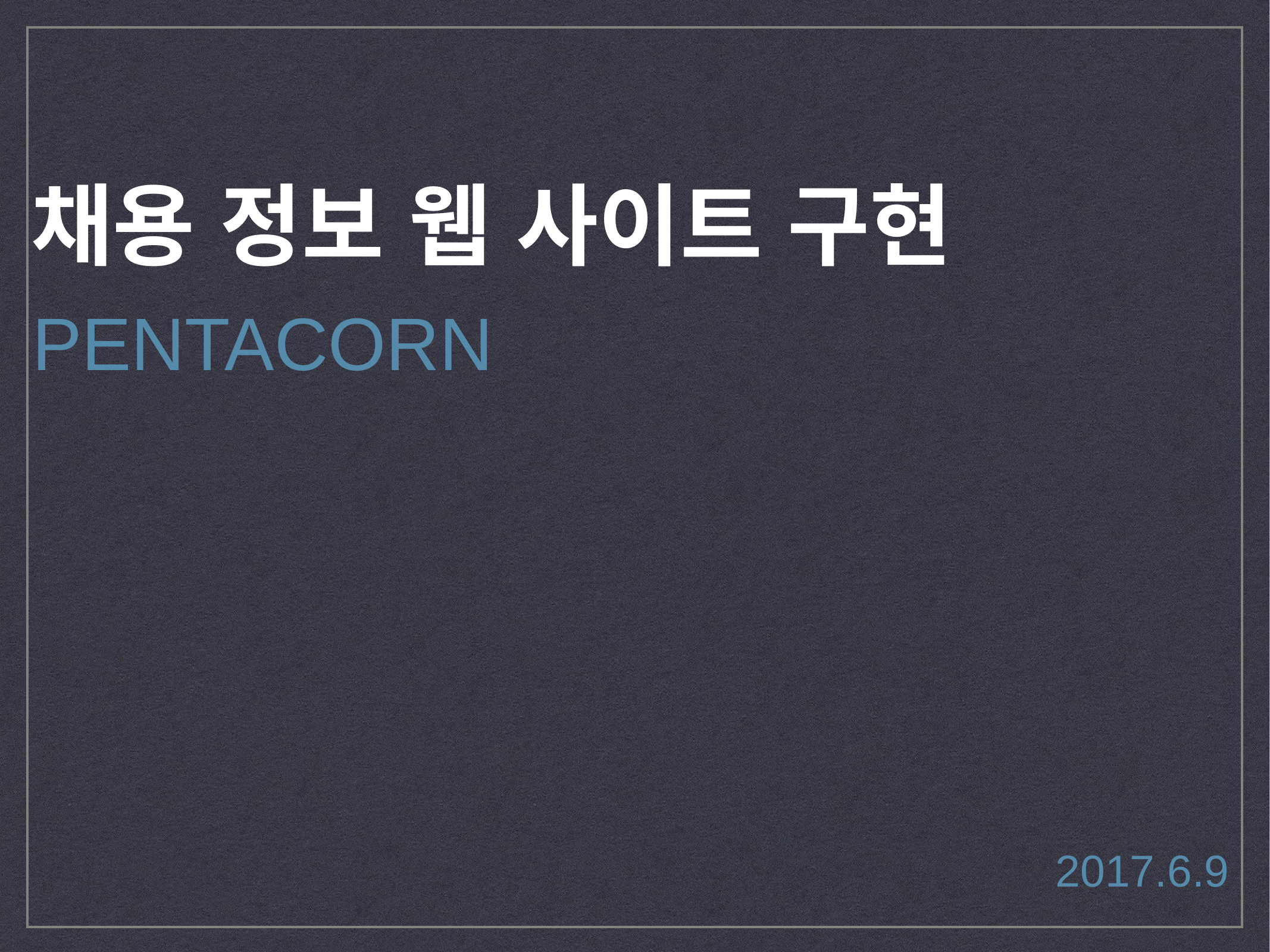

# 채용 정보 웹 사이트 구현
PENTACORN
2017.6.9